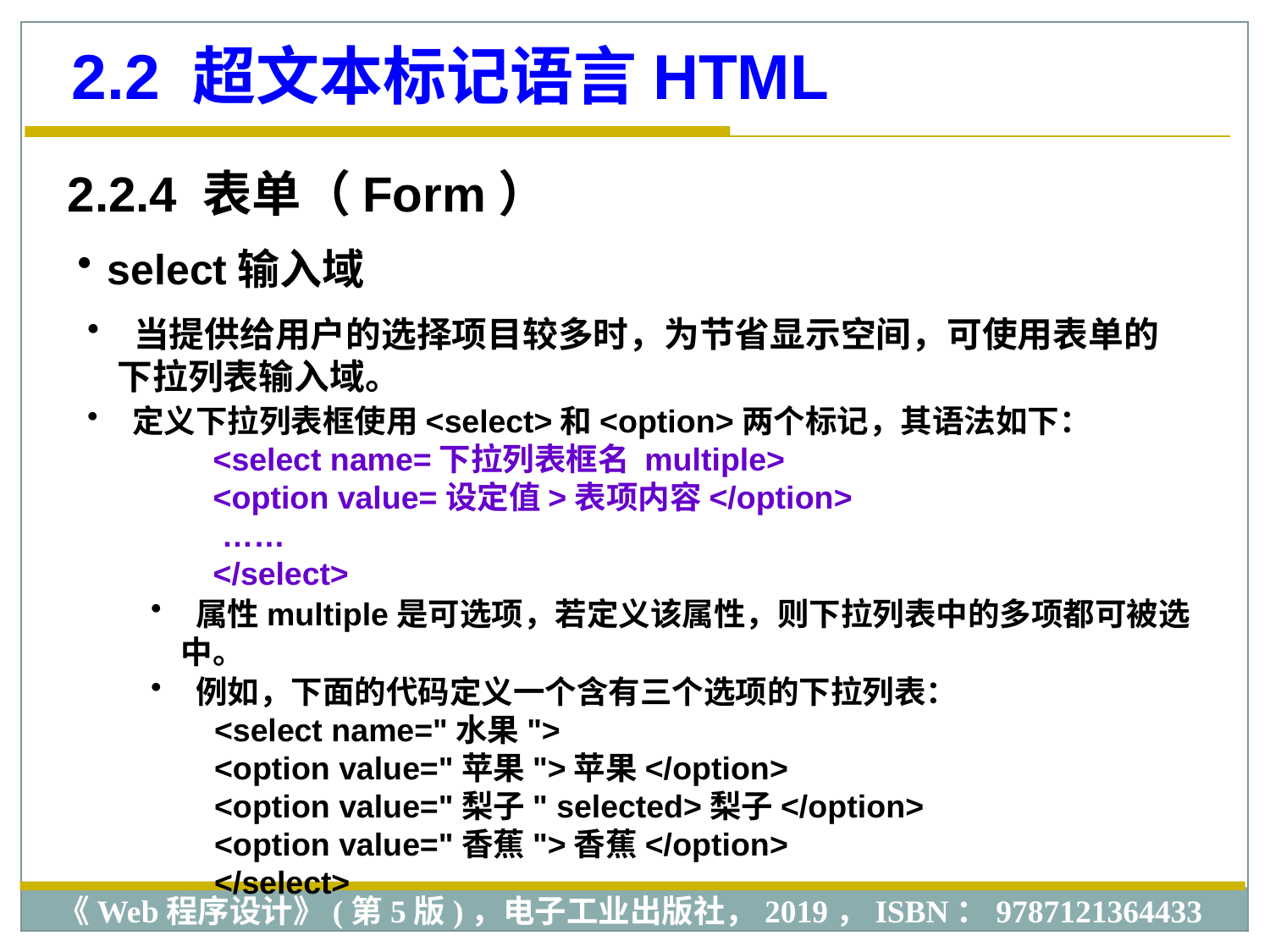

2.2 超文本标记语言HTML
2.2.4 表单（Form）
select输入域

 当提供给用户的选择项目较多时，为节省显示空间，可使用表单的下拉列表输入域。
 定义下拉列表框使用<select>和<option>两个标记，其语法如下：
       <select name=下拉列表框名 multiple>
       <option value=设定值>表项内容</option>
        ……
       </select>
 属性multiple是可选项，若定义该属性，则下拉列表中的多项都可被选中。
 例如，下面的代码定义一个含有三个选项的下拉列表：
<select name="水果">
<option value="苹果">苹果</option>
<option value="梨子" selected>梨子</option>
<option value="香蕉">香蕉</option>
</select>